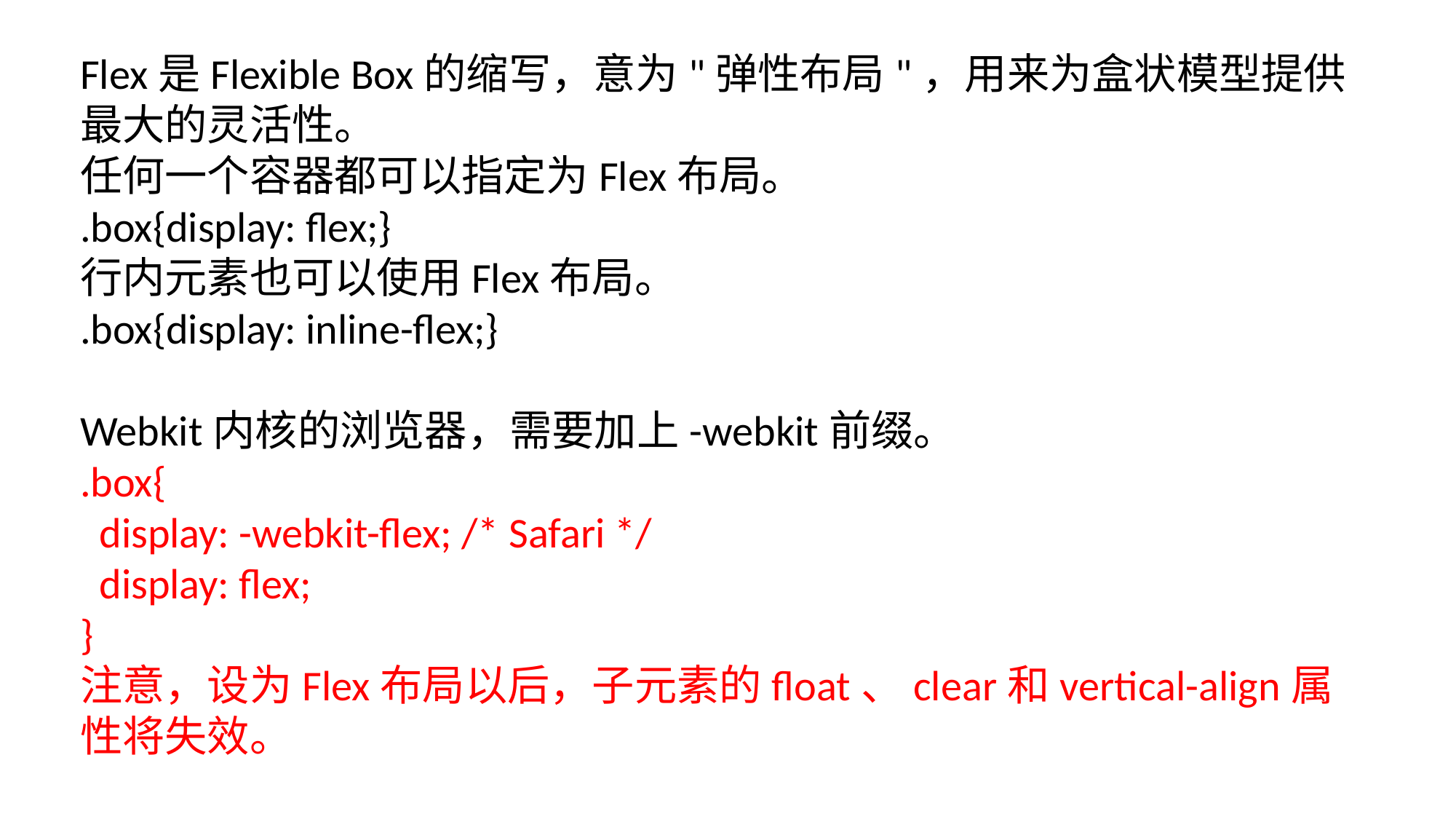

Flex是Flexible Box的缩写，意为"弹性布局"，用来为盒状模型提供最大的灵活性。
任何一个容器都可以指定为Flex布局。
.box{display: flex;}
行内元素也可以使用Flex布局。
.box{display: inline-flex;}

Webkit内核的浏览器，需要加上-webkit前缀。
.box{
  display: -webkit-flex; /* Safari */
  display: flex;
}
注意，设为Flex布局以后，子元素的float、clear和vertical-align属性将失效。